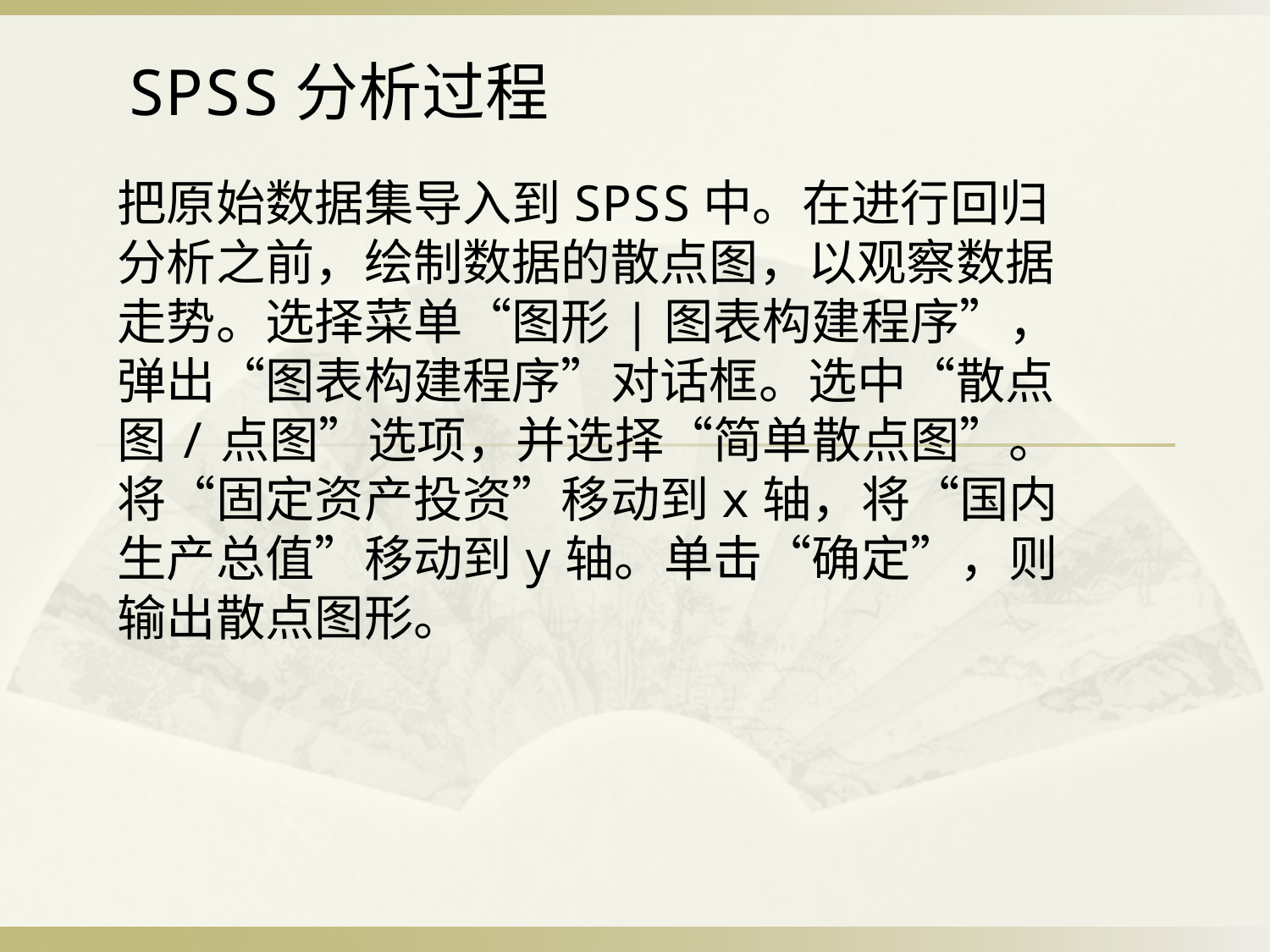

SPSS分析过程
把原始数据集导入到SPSS中。在进行回归分析之前，绘制数据的散点图，以观察数据走势。选择菜单“图形|图表构建程序”，弹出“图表构建程序”对话框。选中“散点图/点图”选项，并选择“简单散点图”。将“固定资产投资”移动到x轴，将“国内生产总值”移动到y轴。单击“确定”，则输出散点图形。